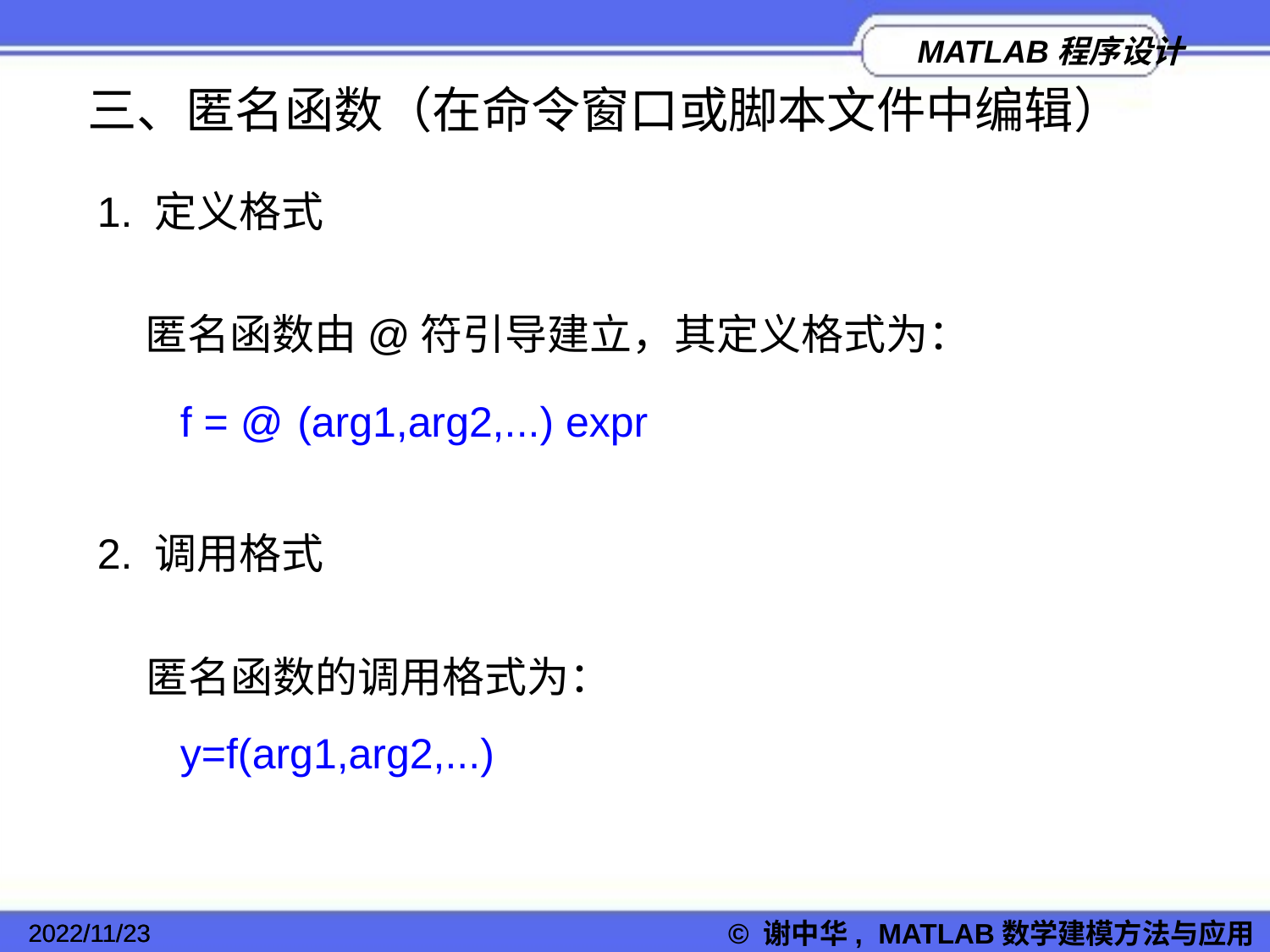

三、匿名函数（在命令窗口或脚本文件中编辑）
1. 定义格式
    匿名函数由@符引导建立，其定义格式为：
       f = @ (arg1,arg2,...) expr
2. 调用格式
    匿名函数的调用格式为：
       y=f(arg1,arg2,...)
2022/11/23
© 谢中华,  MATLAB数学建模方法与应用